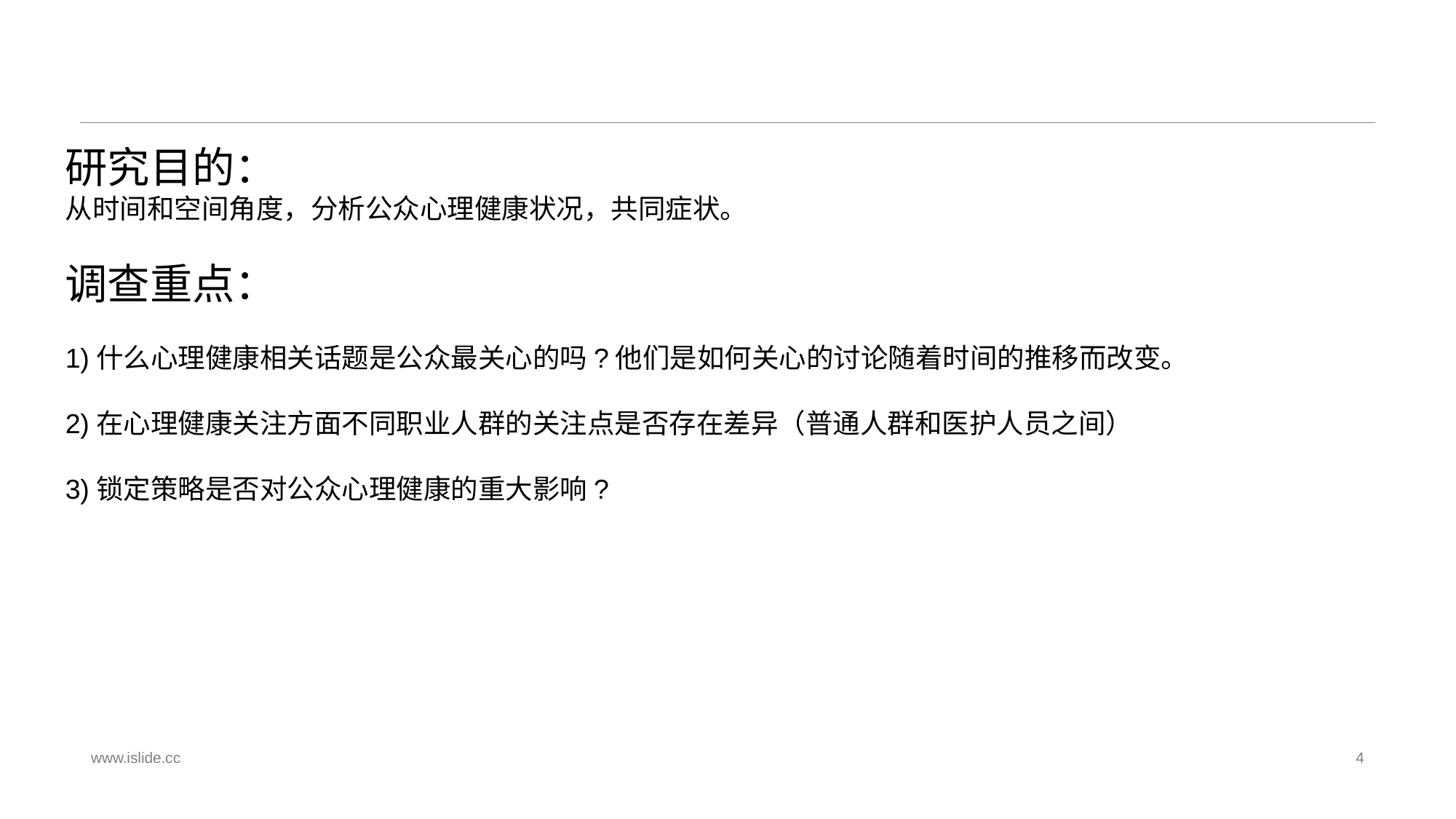

#
研究目的：
从时间和空间角度，分析公众心理健康状况，共同症状。

调查重点：

1)什么心理健康相关话题是公众最关心的吗?他们是如何关心的讨论随着时间的推移而改变。

2)在心理健康关注方面不同职业人群的关注点是否存在差异（普通人群和医护人员之间）

3)锁定策略是否对公众心理健康的重大影响?

www.islide.cc
4